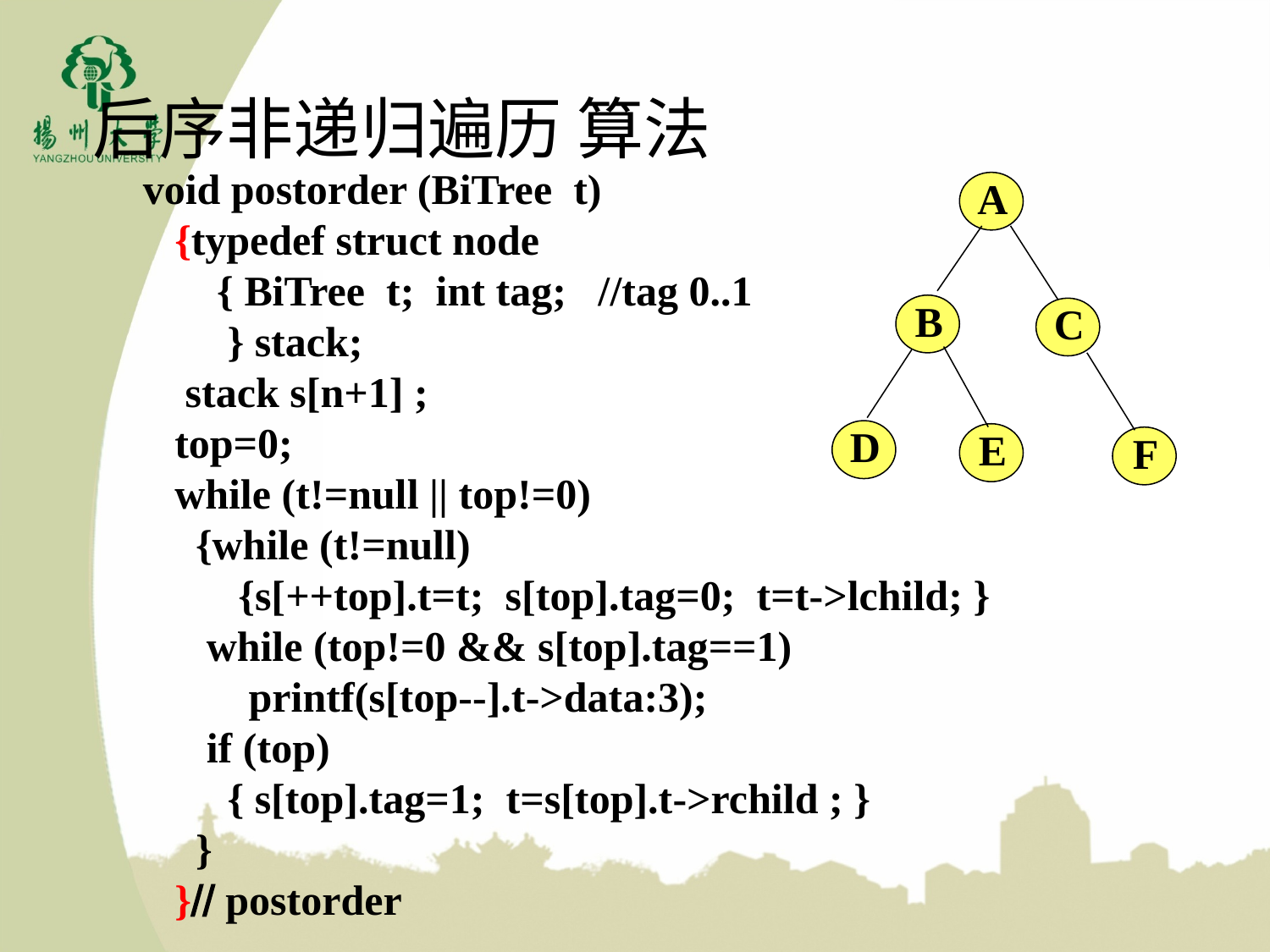

后序非递归遍历 算法
void postorder (BiTree  t)
   {typedef struct node
       { BiTree  t;  int tag;   //tag 0..1
        } stack;
    stack s[n+1] ;
   top=0;
   while (t!=null || top!=0)
     {while (t!=null)
         {s[++top].t=t;  s[top].tag=0;  t=t->lchild; }
      while (top!=0 && s[top].tag==1)
          printf(s[top--].t->data:3);
      if (top)
        { s[top].tag=1;  t=s[top].t->rchild ; }
     }
   }// postorder
A

B

C

D

E

F